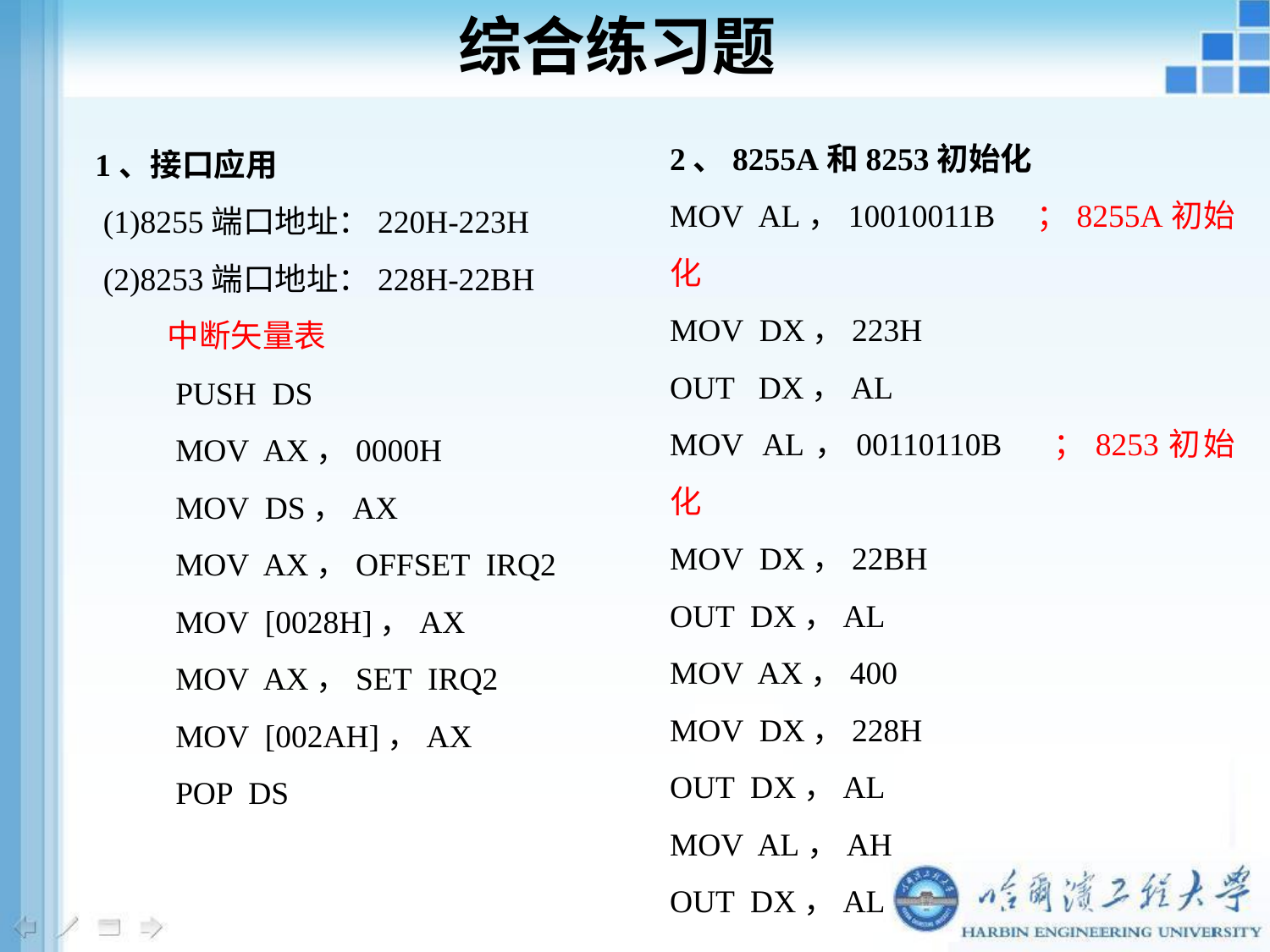

综合练习题
2、8255A和8253初始化
MOV  AL，10010011B    ；8255A初始化
MOV  DX，223H
OUT   DX，AL
MOV  AL，00110110B    ；8253初始化
MOV  DX，22BH
OUT  DX，AL
MOV  AX，400
MOV  DX，228H
OUT  DX，AL
MOV  AL，AH
OUT  DX，AL
1、接口应用
 (1)8255端口地址：220H-223H
 (2)8253端口地址：228H-22BH
         中断矢量表
          PUSH  DS
          MOV  AX，0000H
          MOV  DS，AX
          MOV  AX，OFFSET  IRQ2
          MOV  [0028H]，AX
          MOV  AX，SET  IRQ2
          MOV  [002AH]，AX
          POP  DS